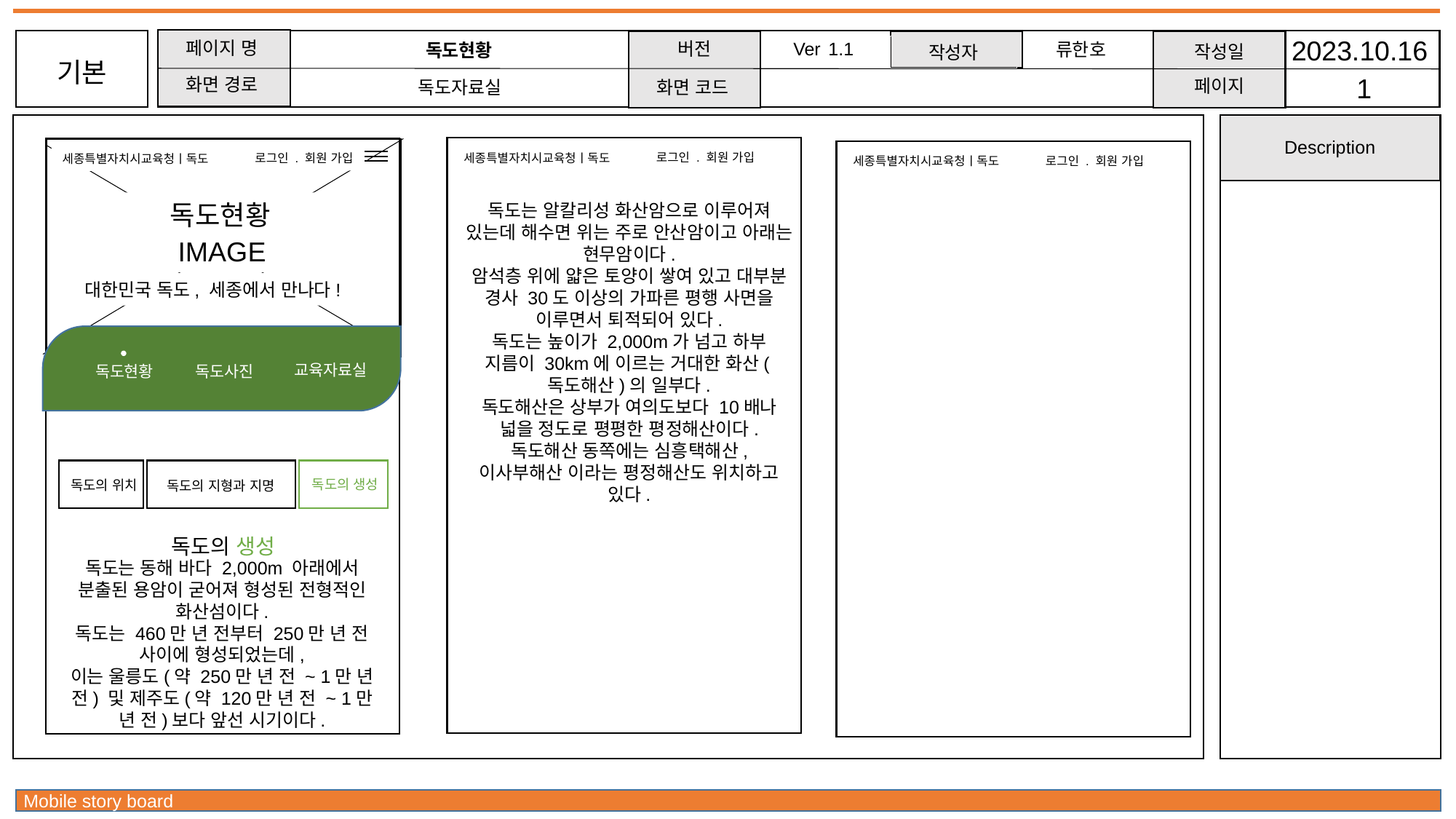

Ver 1.1
2023.10.16

페이지 명

버전
류한호
독도현황
작성일
작성자
기본
1
화면 경로
페이지
독도자료실
화면 코드

Description

로그인 . 회원 가입
세종특별자치시교육청ㅣ독도
로그인 . 회원 가입
세종특별자치시교육청ㅣ독도
로그인 . 회원 가입
세종특별자치시교육청ㅣ독도
독도현황
독도는 알칼리성 화산암으로 이루어져 있는데 해수면 위는 주로 안산암이고 아래는 현무암이다.
암석층 위에 얇은 토양이 쌓여 있고 대부분 경사 30도 이상의 가파른 평행 사면을 이루면서 퇴적되어 있다.
독도는 높이가 2,000m가 넘고 하부 지름이 30km에 이르는 거대한 화산(독도해산)의 일부다.
독도해산은 상부가 여의도보다 10배나 넓을 정도로 평평한 평정해산이다.
독도해산 동쪽에는 심흥택해산, 이사부해산 이라는 평정해산도 위치하고 있다.

IMAGE
대한민국 독도, 세종에서 만나다!

교육자료실
독도사진
독도현황

독도의 생성
독도의 위치
독도의 지형과 지명
독도의 생성
독도는 동해 바다 2,000m 아래에서 분출된 용암이 굳어져 형성된 전형적인 화산섬이다.
독도는 460만 년 전부터 250만 년 전 사이에 형성되었는데,
이는 울릉도(약 250만 년 전 ~ 1만 년 전) 및 제주도(약 120만 년 전 ~ 1만 년 전)보다 앞선 시기이다.
Mobile story board